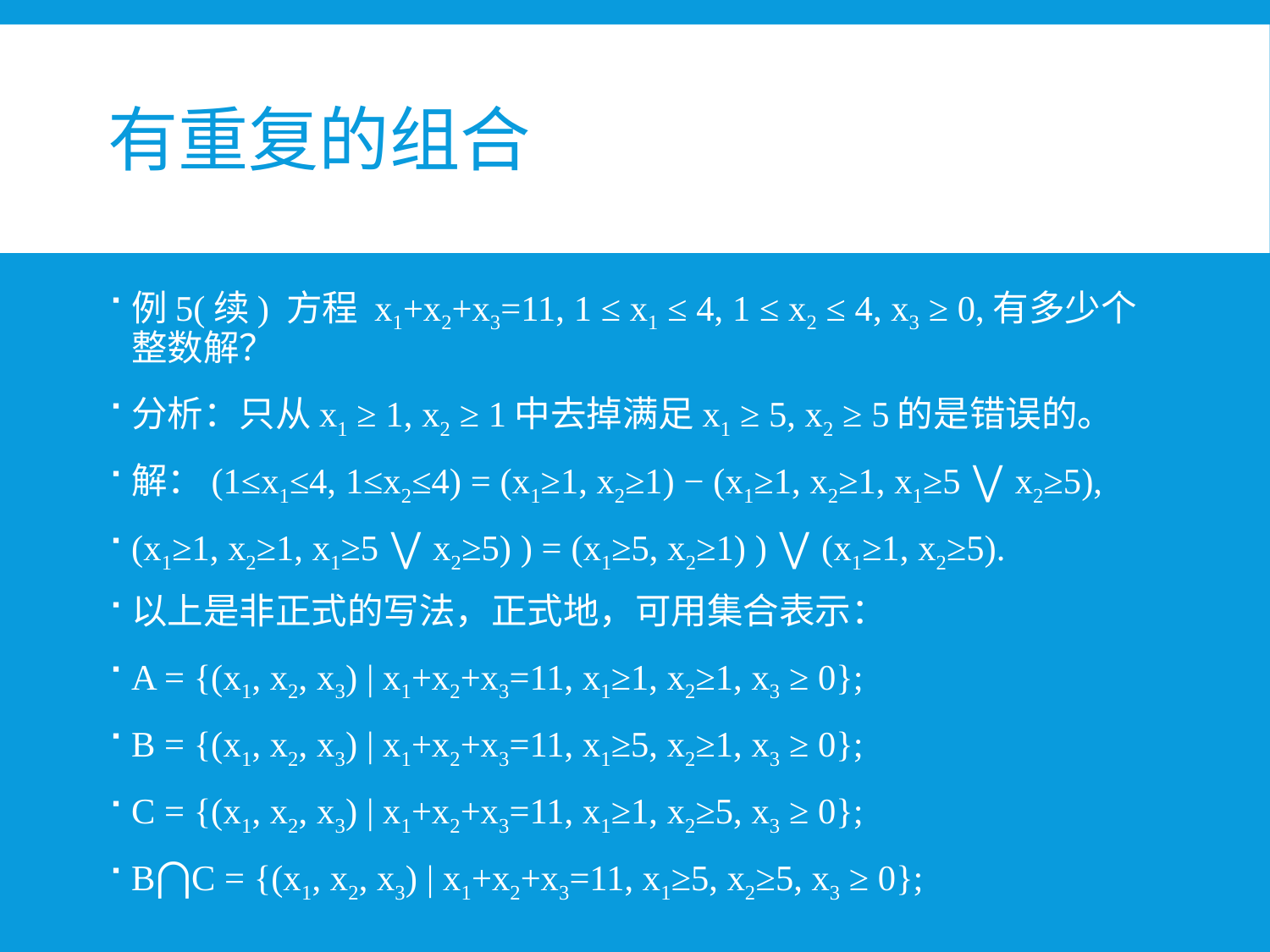

# 有重复的组合
例5(续) 方程 x1+x2+x3=11, 1 ≤ x1 ≤ 4, 1 ≤ x2 ≤ 4, x3 ≥ 0,有多少个整数解？
分析：只从x1 ≥ 1, x2 ≥ 1中去掉满足x1 ≥ 5, x2 ≥ 5的是错误的。
解：(1≤x1≤4, 1≤x2≤4) = (x1≥1, x2≥1) − (x1≥1, x2≥1, x1≥5 ⋁ x2≥5),
(x1≥1, x2≥1, x1≥5 ⋁ x2≥5) ) = (x1≥5, x2≥1) ) ⋁ (x1≥1, x2≥5).
以上是非正式的写法，正式地，可用集合表示：
A = {(x1, x2, x3) | x1+x2+x3=11, x1≥1, x2≥1, x3 ≥ 0};
B = {(x1, x2, x3) | x1+x2+x3=11, x1≥5, x2≥1, x3 ≥ 0};
C = {(x1, x2, x3) | x1+x2+x3=11, x1≥1, x2≥5, x3 ≥ 0};
B⋂C = {(x1, x2, x3) | x1+x2+x3=11, x1≥5, x2≥5, x3 ≥ 0};